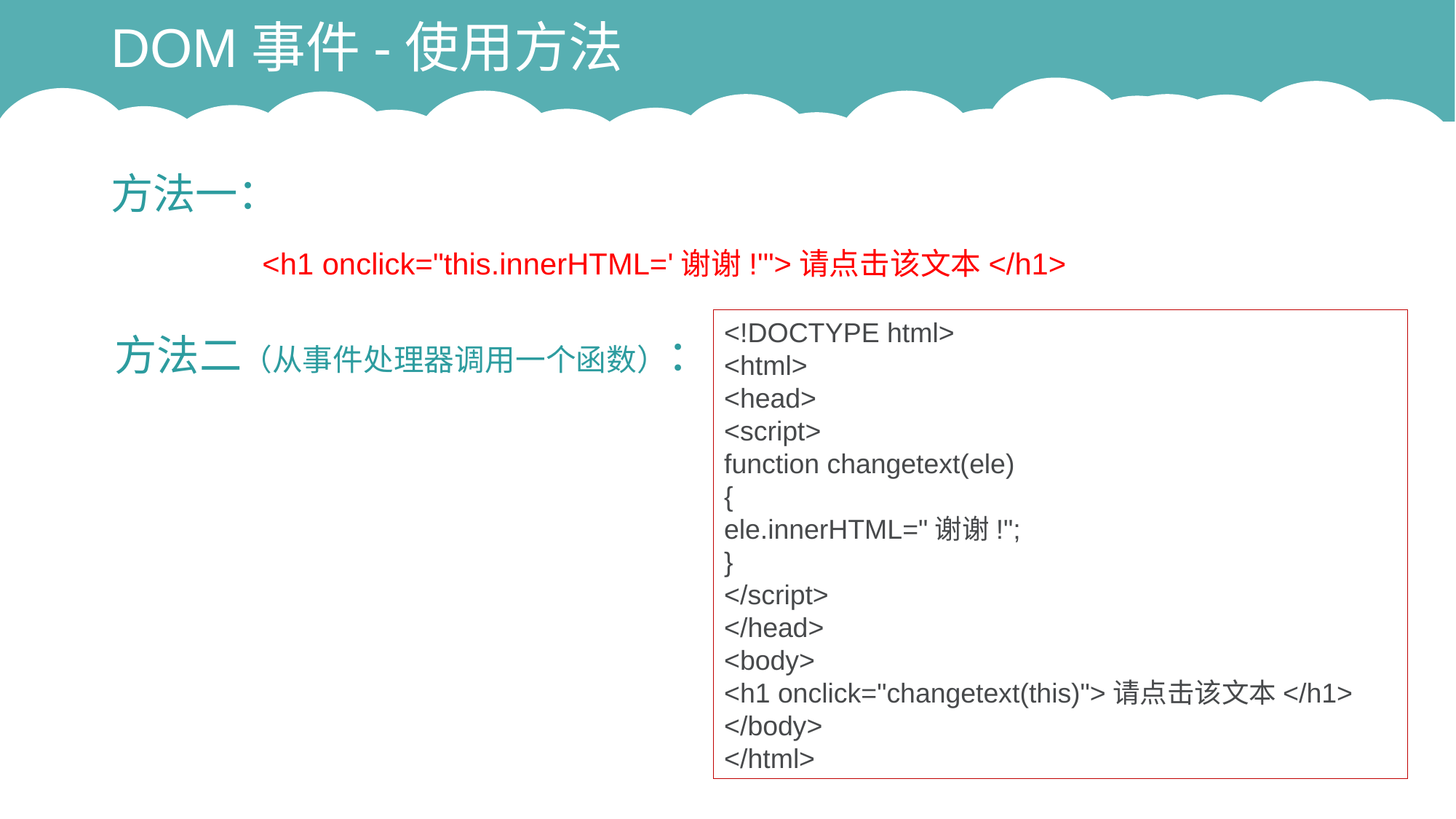

# DOM事件-使用方法
方法一：
<h1 onclick="this.innerHTML='谢谢!'">请点击该文本</h1>
<!DOCTYPE html>
<html>
<head>
<script>
function changetext(ele)
{
ele.innerHTML="谢谢!";
}
</script>
</head>
<body>
<h1 onclick="changetext(this)">请点击该文本</h1>
</body>
</html>
方法二（从事件处理器调用一个函数）：